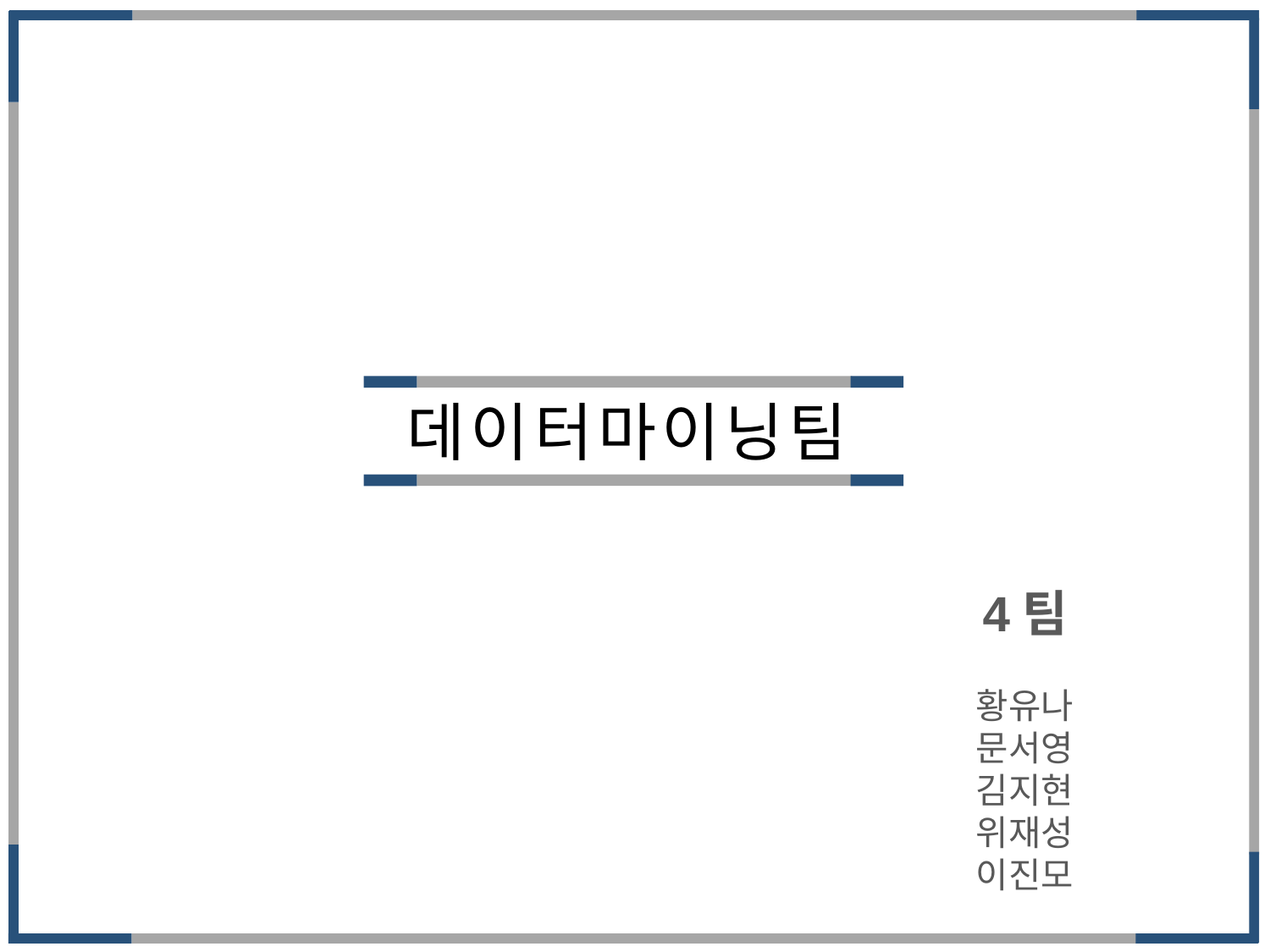

데이터마이닝팀
4팀

황유나
문서영
김지현
위재성
이진모